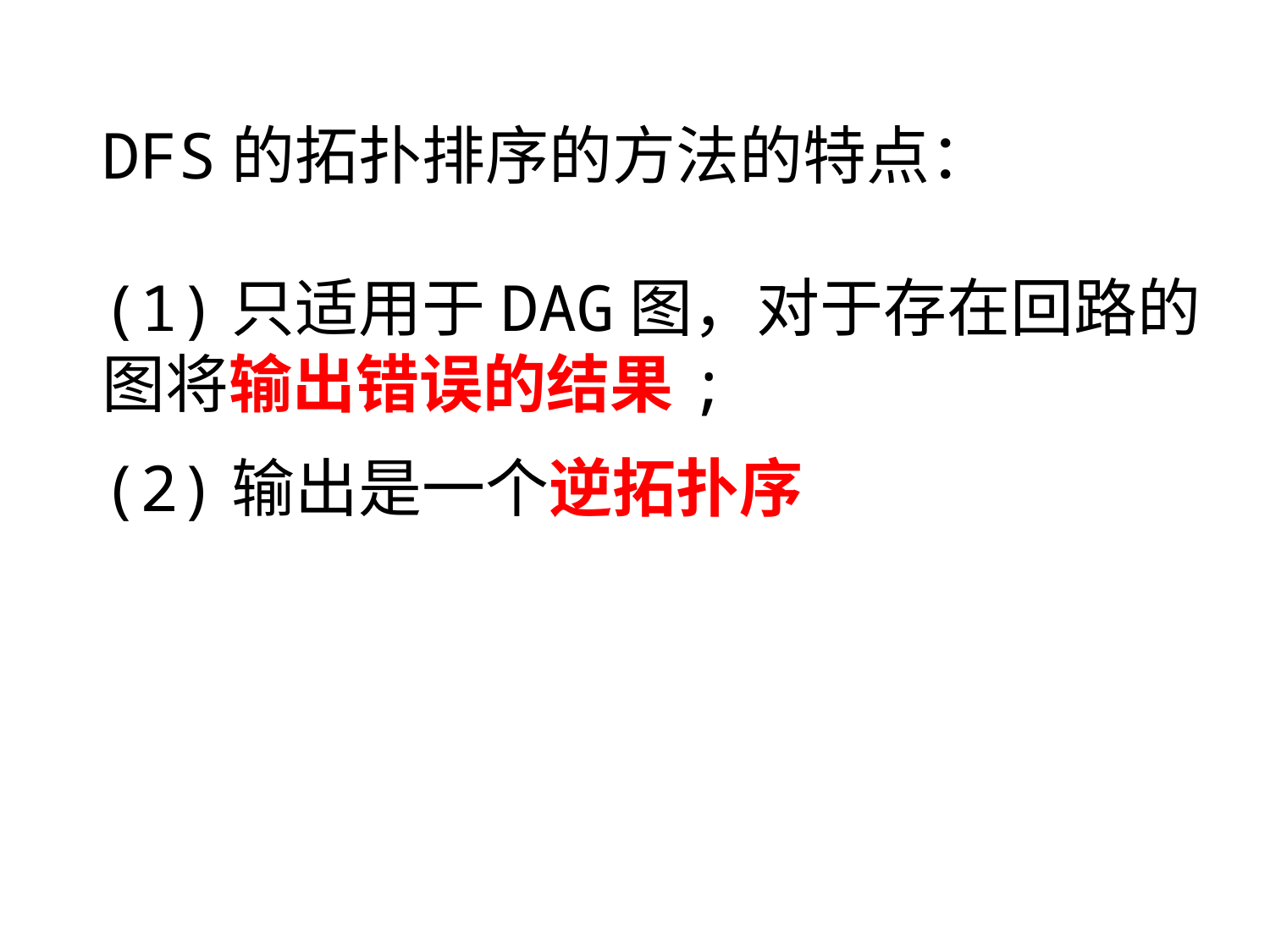

DFS的拓扑排序的方法的特点：

(1)只适用于DAG图，对于存在回路的图将输出错误的结果;
(2)输出是一个逆拓扑序